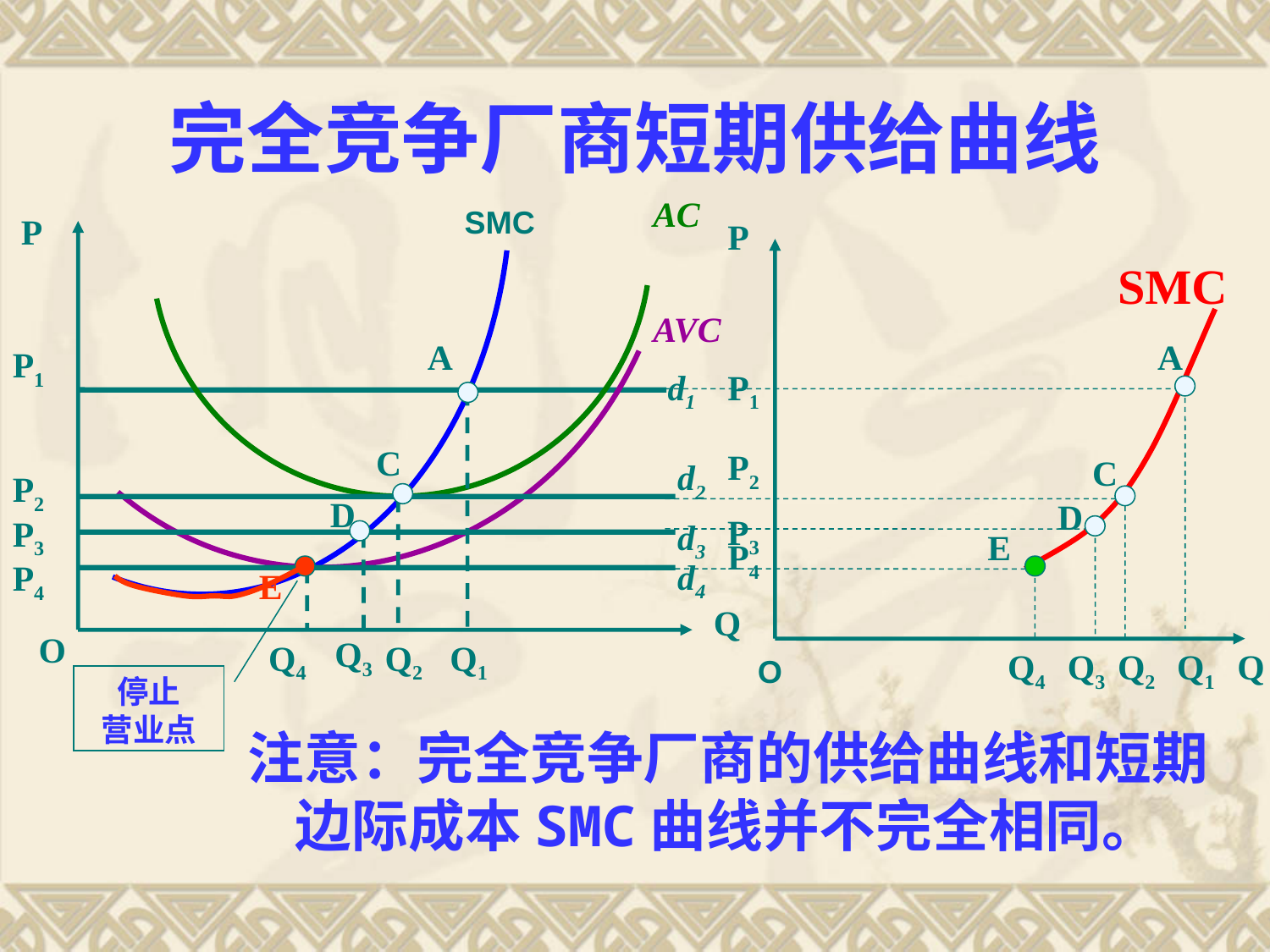

# 完全竞争厂商短期供给曲线

AC

SMC
P
P

SMC
AVC

A
A
P1
d1
P1

C
P2
C
d2
P2

D

D

P3
P3

d3

E

P4

d4
P4

E

Q
O
Q3
Q4

Q2
Q1
O

Q4
Q3
Q2
Q1
Q
停止
营业点
注意：完全竞争厂商的供给曲线和短期边际成本SMC曲线并不完全相同。